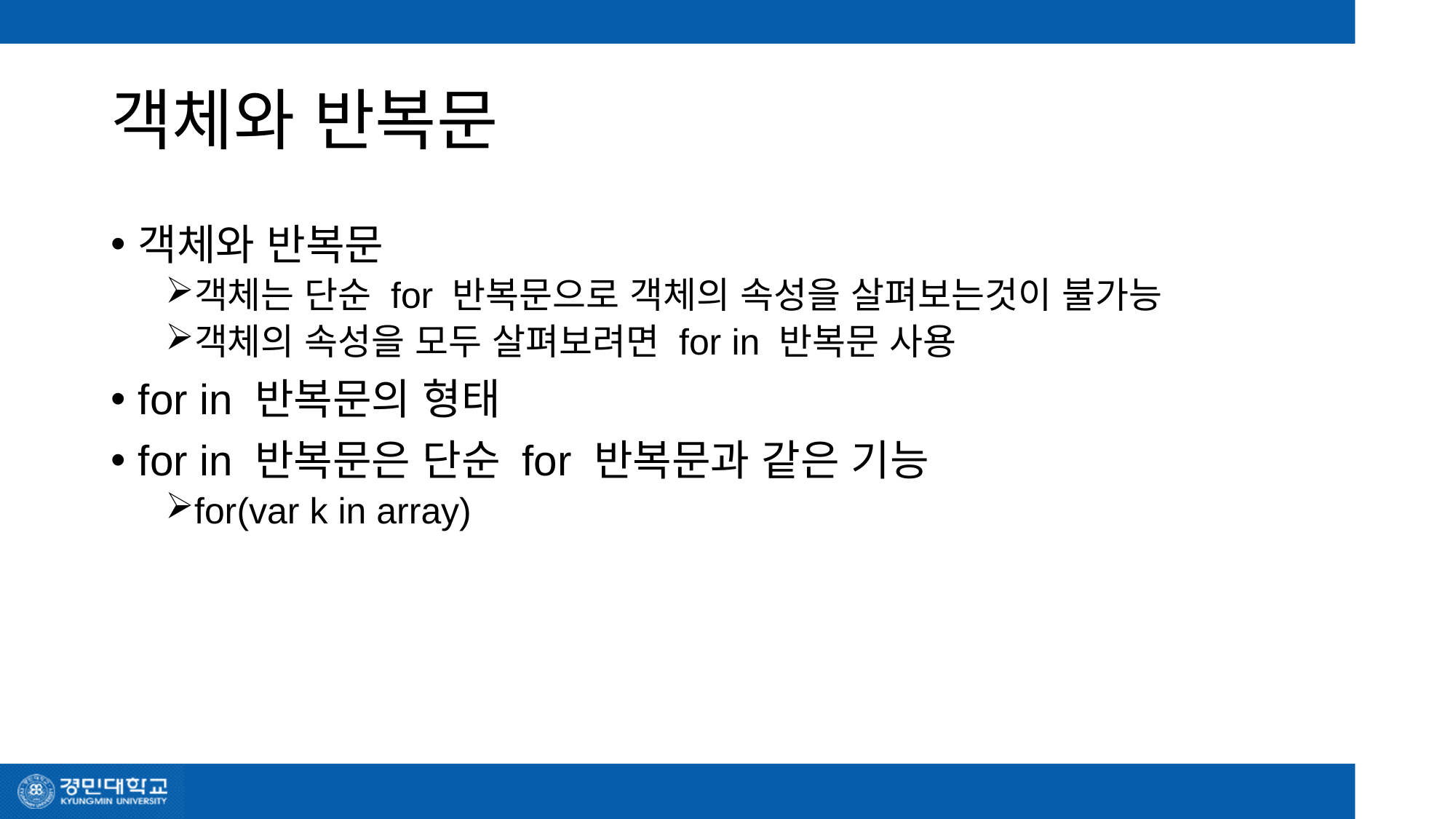

# 객체와 반복문
객체와 반복문
객체는 단순 for 반복문으로 객체의 속성을 살펴보는것이 불가능
객체의 속성을 모두 살펴보려면 for in 반복문 사용
for in 반복문의 형태​
for in 반복문은 단순 for 반복문과 같은 기능​
for(var k in array)